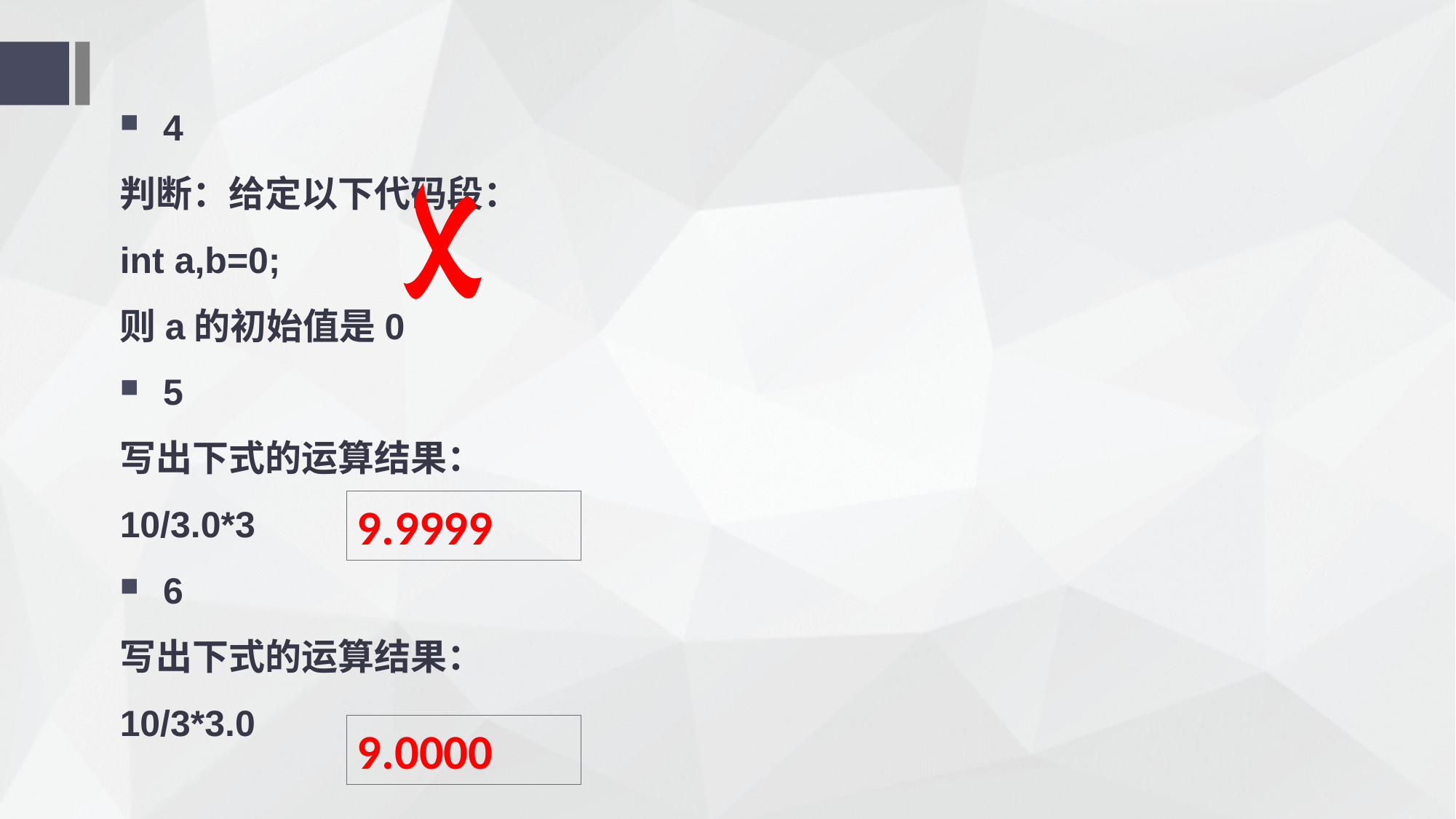

4
判断：给定以下代码段：
int a,b=0;
则a的初始值是0
5
写出下式的运算结果：
10/3.0*3
6
写出下式的运算结果：
10/3*3.0

9.9999
9.0000